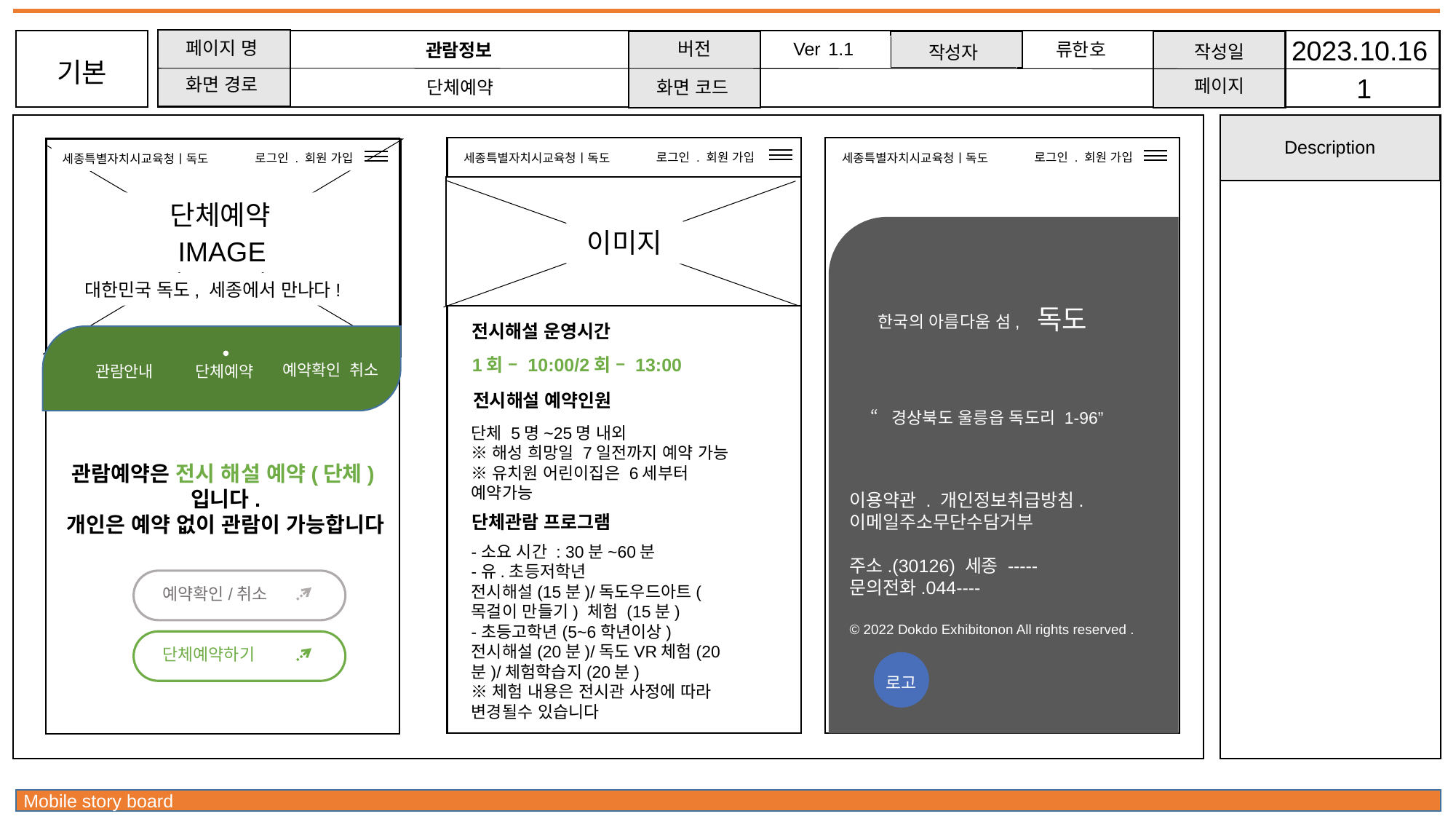

Ver 1.1
2023.10.16

페이지 명

버전
류한호
관람정보
작성일
작성자
기본
1
화면 경로
페이지
단체예약
화면 코드

Description

로그인 . 회원 가입
로그인 . 회원 가입
세종특별자치시교육청ㅣ독도
세종특별자치시교육청ㅣ독도
로그인 . 회원 가입
세종특별자치시교육청ㅣ독도

단체예약

이미지
IMAGE
대한민국 독도, 세종에서 만나다!
독도
한국의 아름다움 섬,
전시해설 운영시간

1회 – 10:00/2회 – 13:00

예약확인  취소
단체예약
관람안내
전시해설 예약인원
“경상북도 울릉읍 독도리 1-96”
단체 5명~25명 내외
※해성 희망일 7일전까지 예약 가능
※유치원 어린이집은 6세부터 예약가능
관람예약은 전시 해설 예약(단체)입니다.
개인은 예약 없이 관람이 가능합니다
이용약관 . 개인정보취급방침.이메일주소무단수담거부

주소.(30126) 세종 -----
문의전화.044----
단체관람 프로그램
-소요 시간 : 30분~60분
-유.초등저학년
전시해설(15분)/독도우드아트(목걸이 만들기) 체험 (15분)
-초등고학년(5~6학년이상)
전시해설(20분)/독도VR체험(20분)/체험학습지(20분)
※체험 내용은 전시관 사정에 따라 변경될수 있습니다

예약확인/취소
© 2022 Dokdo Exhibitonon All rights reserved .

단체예약하기

로고
Mobile story board